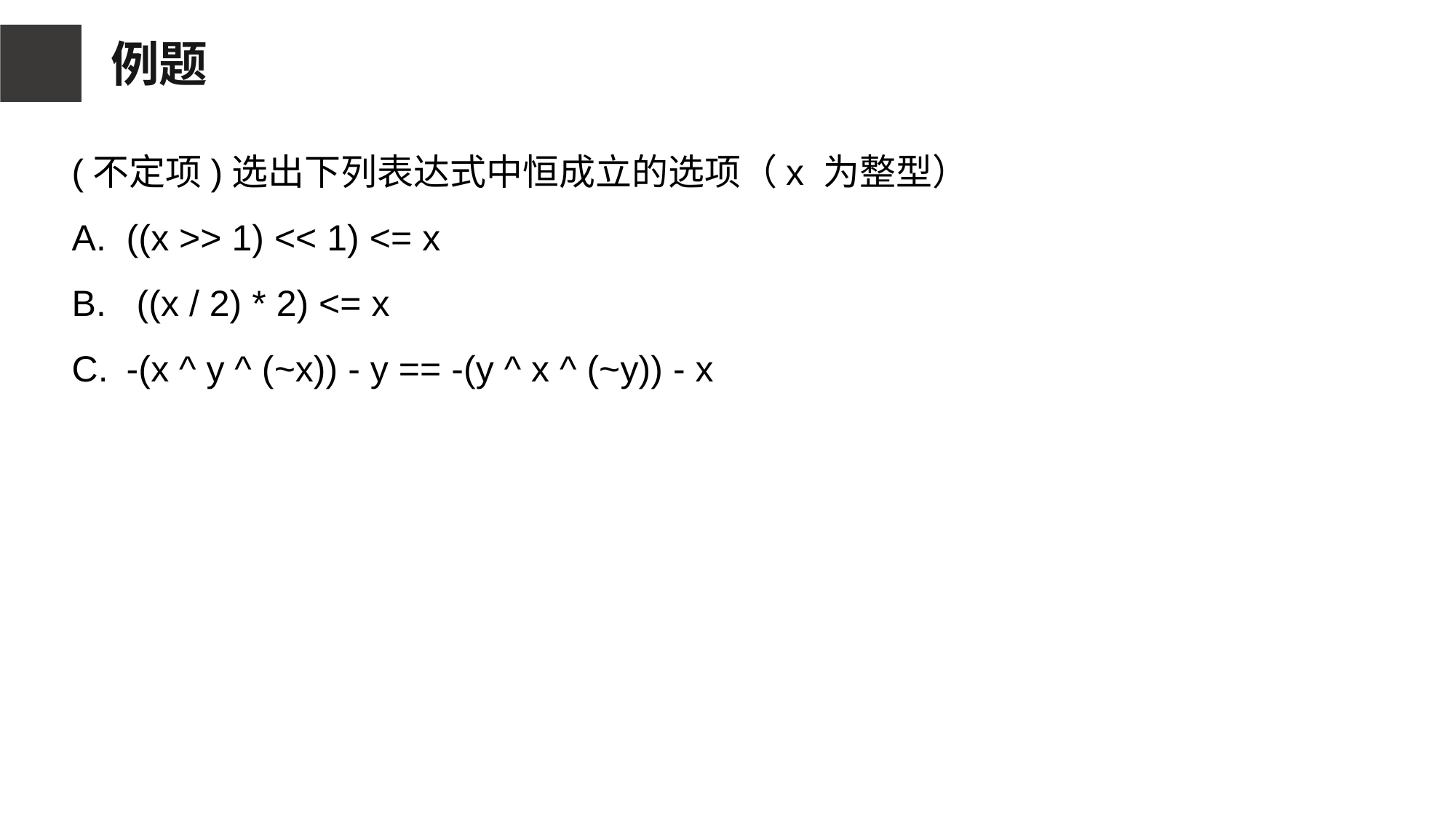

例题
(不定项)选出下列表达式中恒成立的选项（x 为整型）
((x >> 1) << 1) <= x
 ((x / 2) * 2) <= x
-(x ^ y ^ (~x)) - y == -(y ^ x ^ (~y)) - x